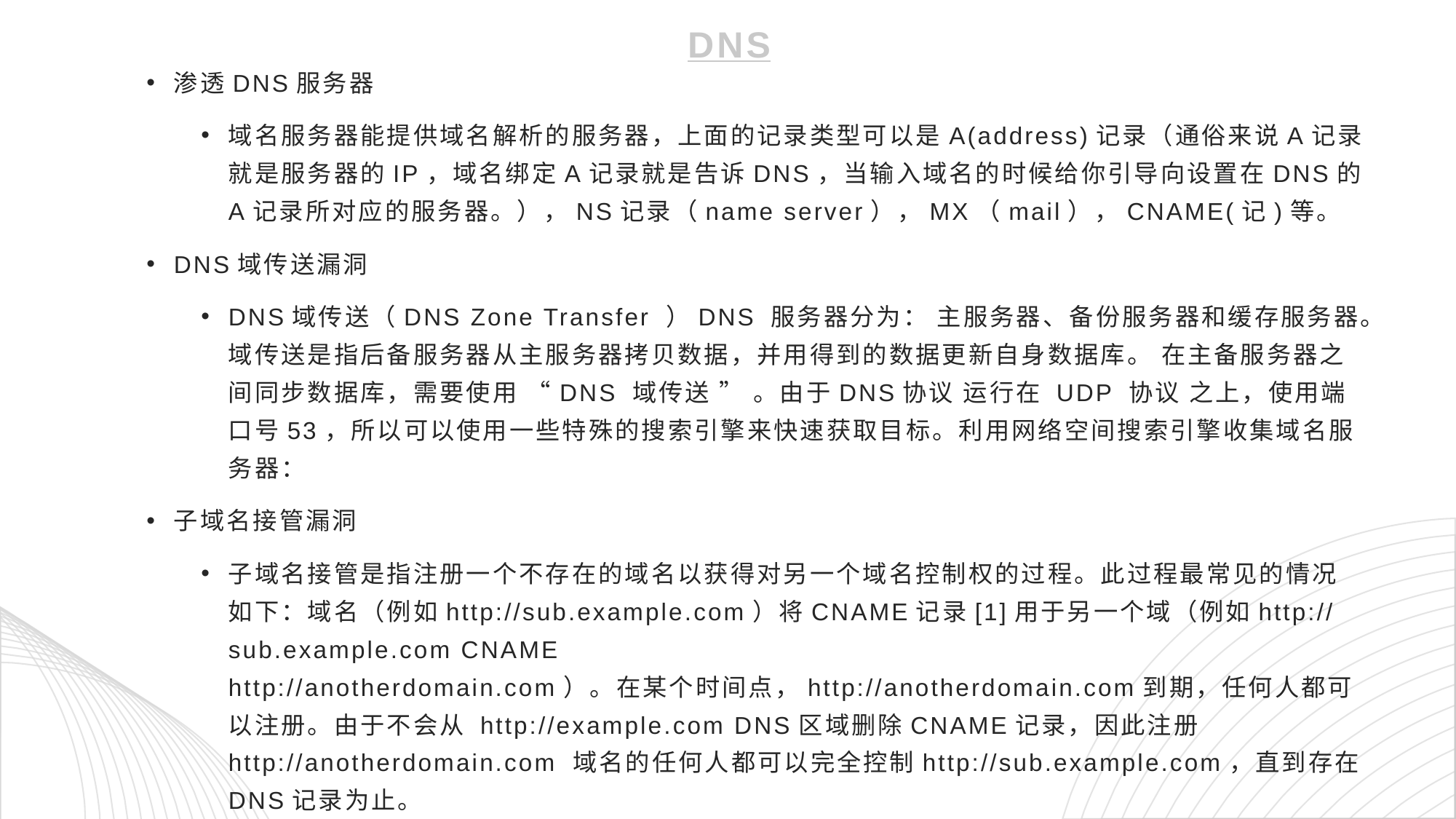

# DNS
渗透DNS服务器
域名服务器能提供域名解析的服务器，上面的记录类型可以是A(address)记录（通俗来说A记录就是服务器的IP，域名绑定A记录就是告诉DNS，当输入域名的时候给你引导向设置在DNS的A记录所对应的服务器。），NS记录（name server），MX（mail），CNAME(记)等。
DNS域传送漏洞
DNS域传送（DNS Zone Transfer ）DNS 服务器分为： 主服务器、备份服务器和缓存服务器。域传送是指后备服务器从主服务器拷贝数据，并用得到的数据更新自身数据库。 在主备服务器之间同步数据库，需要使用 “DNS 域传送 ” 。由于DNS协议 运行在 UDP 协议 之上，使用端口号53，所以可以使用一些特殊的搜索引擎来快速获取目标。利用网络空间搜索引擎收集域名服务器：
子域名接管漏洞
子域名接管是指注册一个不存在的域名以获得对另一个域名控制权的过程。此过程最常见的情况如下：域名（例如http://sub.example.com）将CNAME记录[1]用于另一个域（例如http://sub.example.com CNAME http://anotherdomain.com）。在某个时间点，http://anotherdomain.com到期，任何人都可以注册。由于不会从 http://example.com DNS区域删除CNAME记录，因此注册 http://anotherdomain.com 域名的任何人都可以完全控制http://sub.example.com，直到存在DNS记录为止。